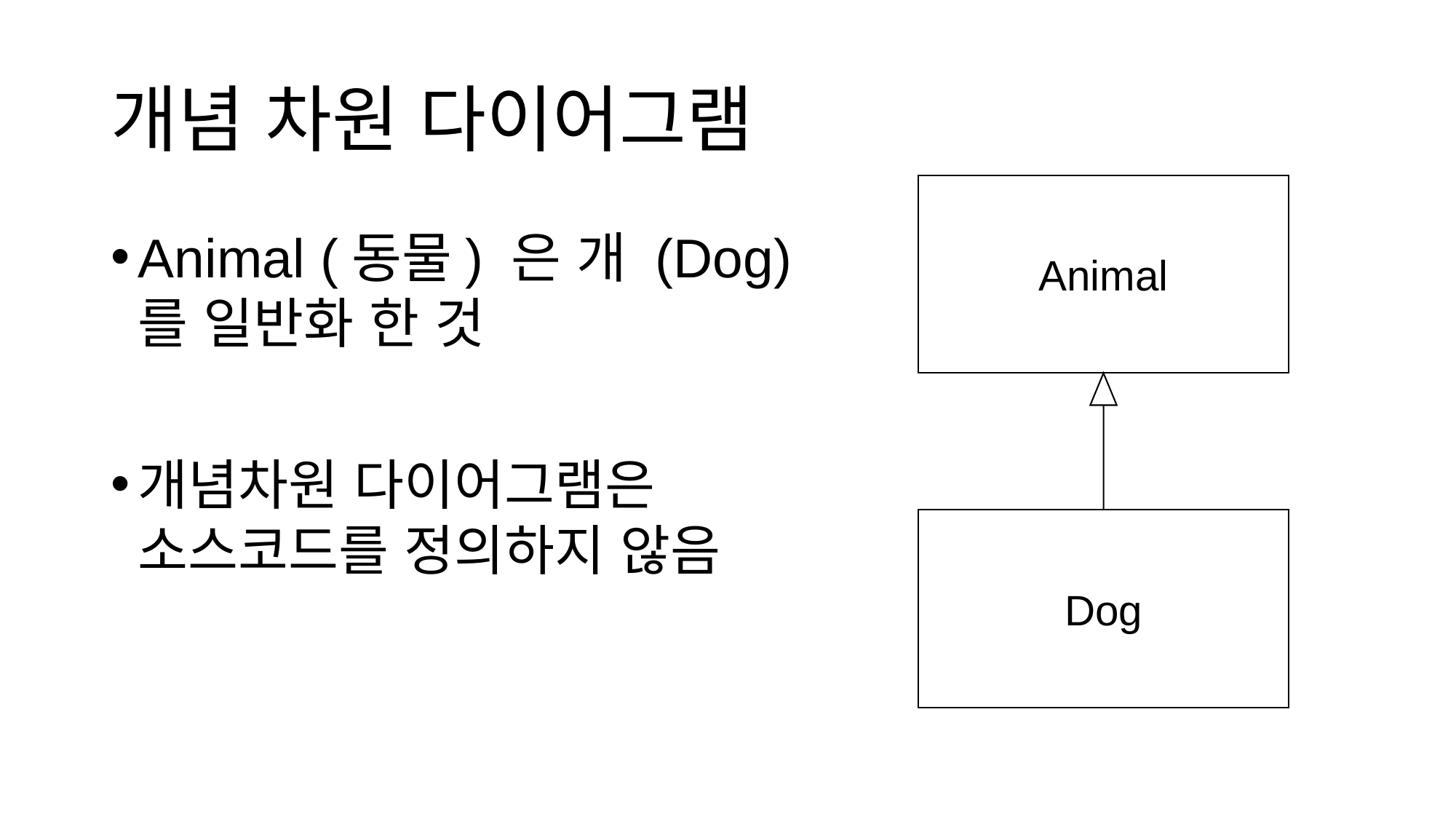

# 개념 차원 다이어그램
Animal
Animal (동물) 은 개 (Dog)를 일반화 한 것

개념차원 다이어그램은 소스코드를 정의하지 않음

Dog